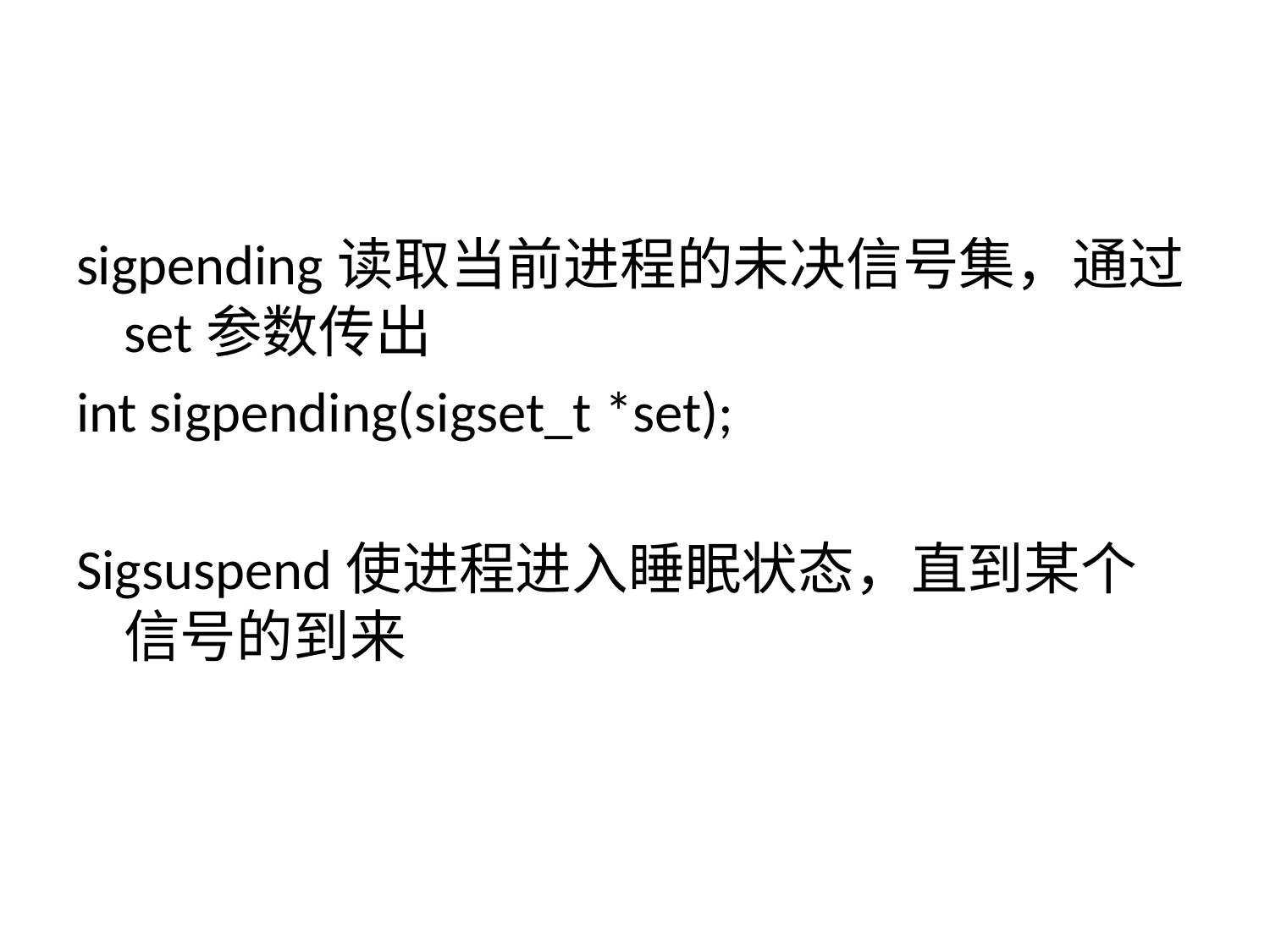

sigpending读取当前进程的未决信号集，通过set参数传出
int sigpending(sigset_t *set);

Sigsuspend使进程进入睡眠状态，直到某个信号的到来